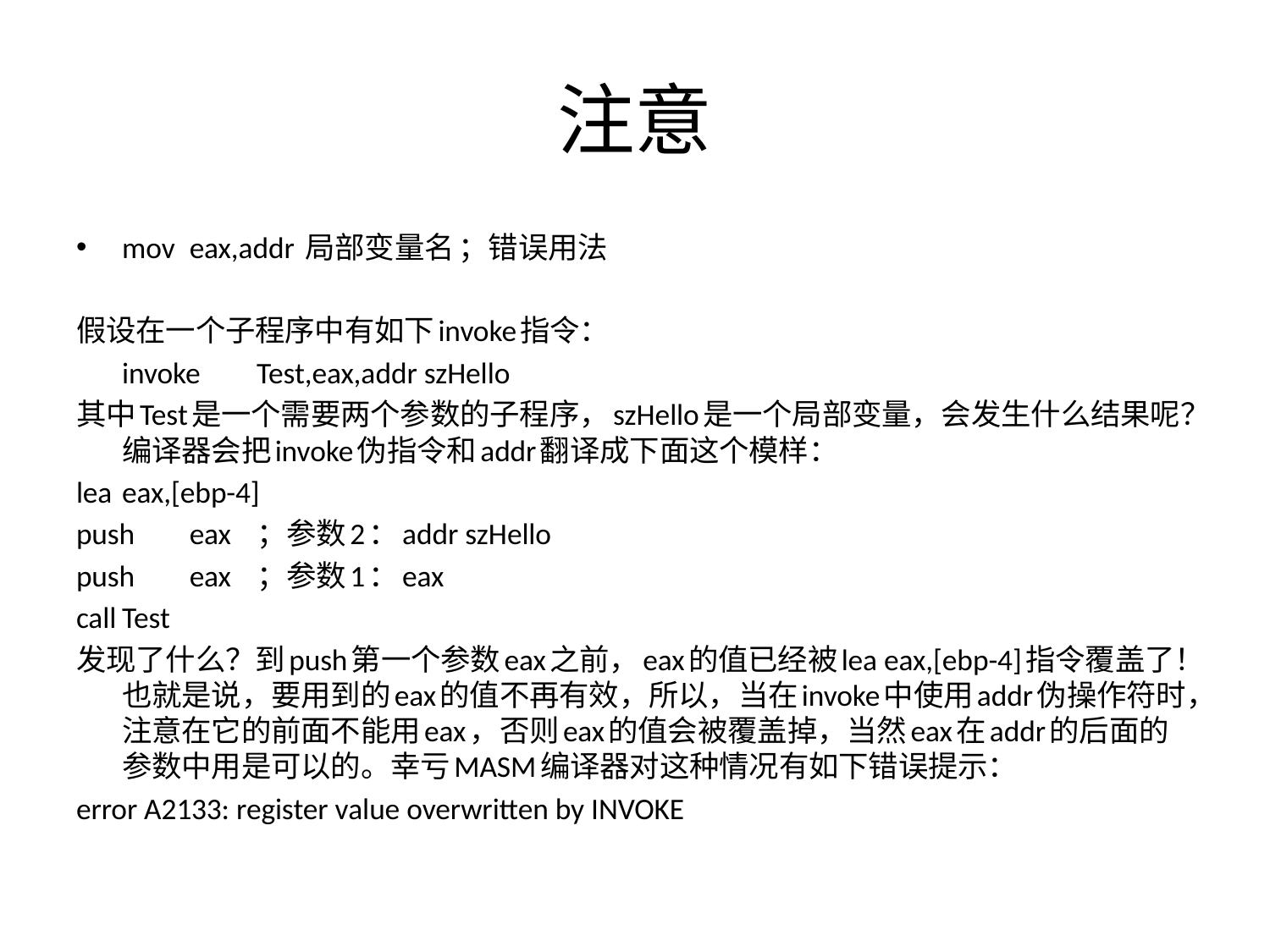

# 注意
mov	eax,addr 局部变量名	；错误用法

假设在一个子程序中有如下invoke指令：
	invoke	Test,eax,addr szHello
其中Test是一个需要两个参数的子程序，szHello是一个局部变量，会发生什么结果呢？编译器会把invoke伪指令和addr翻译成下面这个模样：
lea	eax,[ebp-4]
push	eax		；参数2：addr szHello
push	eax		；参数1：eax
call	Test
发现了什么？到push第一个参数eax之前，eax的值已经被lea eax,[ebp-4]指令覆盖了！也就是说，要用到的eax的值不再有效，所以，当在invoke中使用addr伪操作符时，注意在它的前面不能用eax，否则eax的值会被覆盖掉，当然eax在addr的后面的参数中用是可以的。幸亏MASM编译器对这种情况有如下错误提示：
error A2133: register value overwritten by INVOKE